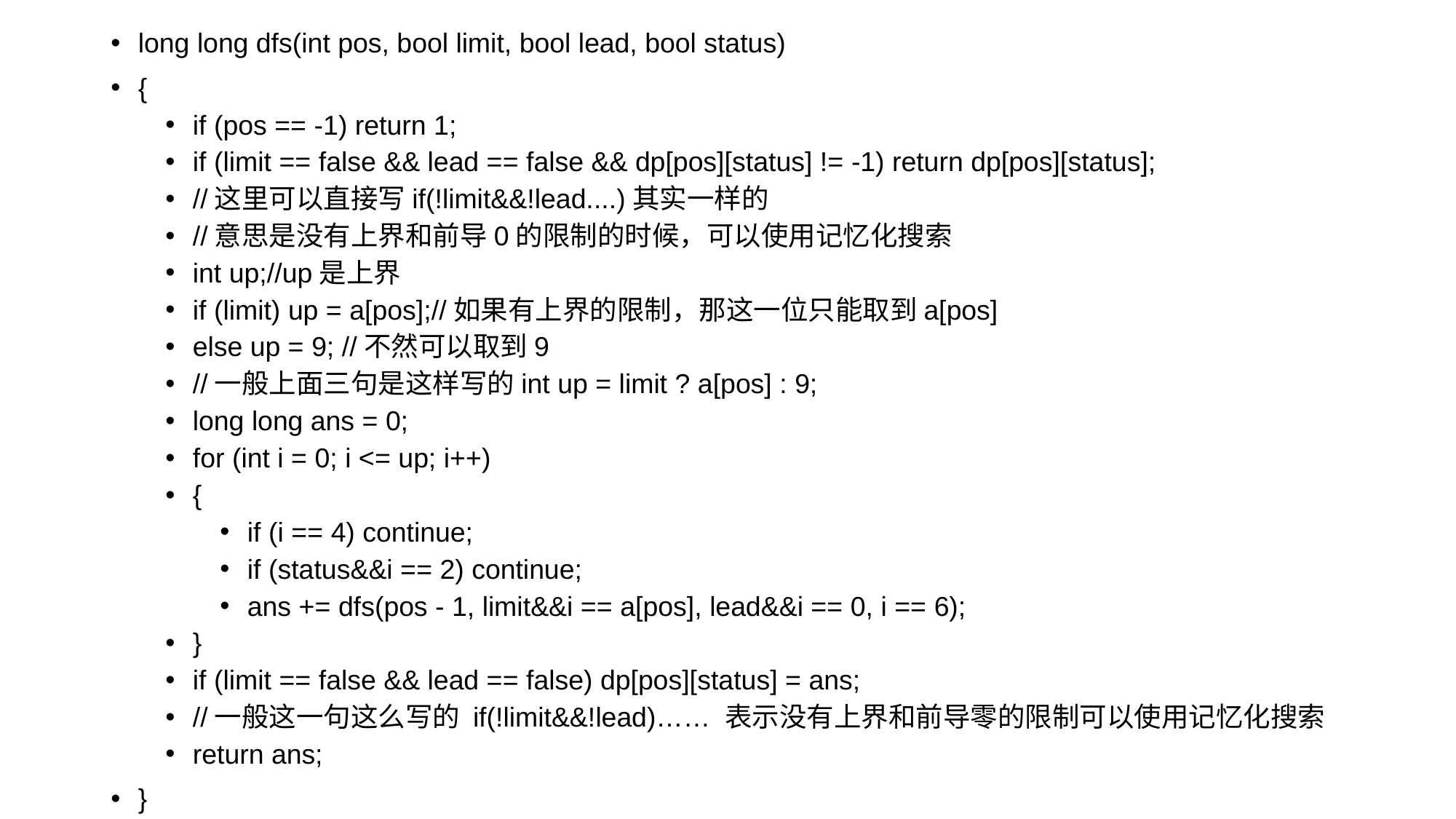

long long dfs(int pos, bool limit, bool lead, bool status)
{
if (pos == -1) return 1;
if (limit == false && lead == false && dp[pos][status] != -1) return dp[pos][status];
//这里可以直接写if(!limit&&!lead....)其实一样的
//意思是没有上界和前导0的限制的时候，可以使用记忆化搜索
int up;//up是上界
if (limit) up = a[pos];//如果有上界的限制，那这一位只能取到a[pos]
else up = 9; //不然可以取到9
//一般上面三句是这样写的int up = limit ? a[pos] : 9;
long long ans = 0;
for (int i = 0; i <= up; i++)
{
if (i == 4) continue;
if (status&&i == 2) continue;
ans += dfs(pos - 1, limit&&i == a[pos], lead&&i == 0, i == 6);
}
if (limit == false && lead == false) dp[pos][status] = ans;
//一般这一句这么写的 if(!limit&&!lead)…… 表示没有上界和前导零的限制可以使用记忆化搜索
return ans;
}